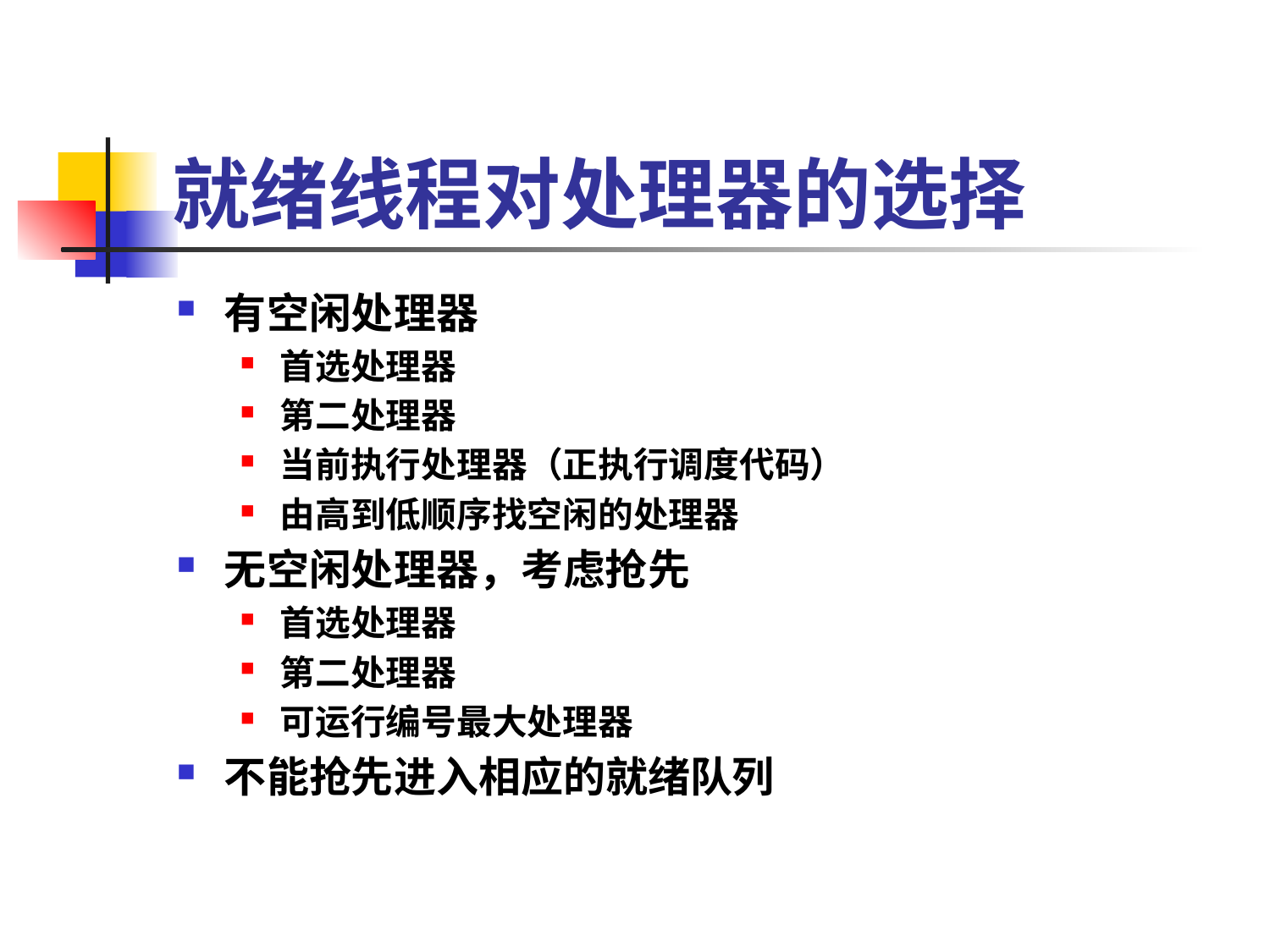

# 就绪线程对处理器的选择
有空闲处理器
首选处理器
第二处理器
当前执行处理器（正执行调度代码）
由高到低顺序找空闲的处理器
无空闲处理器，考虑抢先
首选处理器
第二处理器
可运行编号最大处理器
不能抢先进入相应的就绪队列